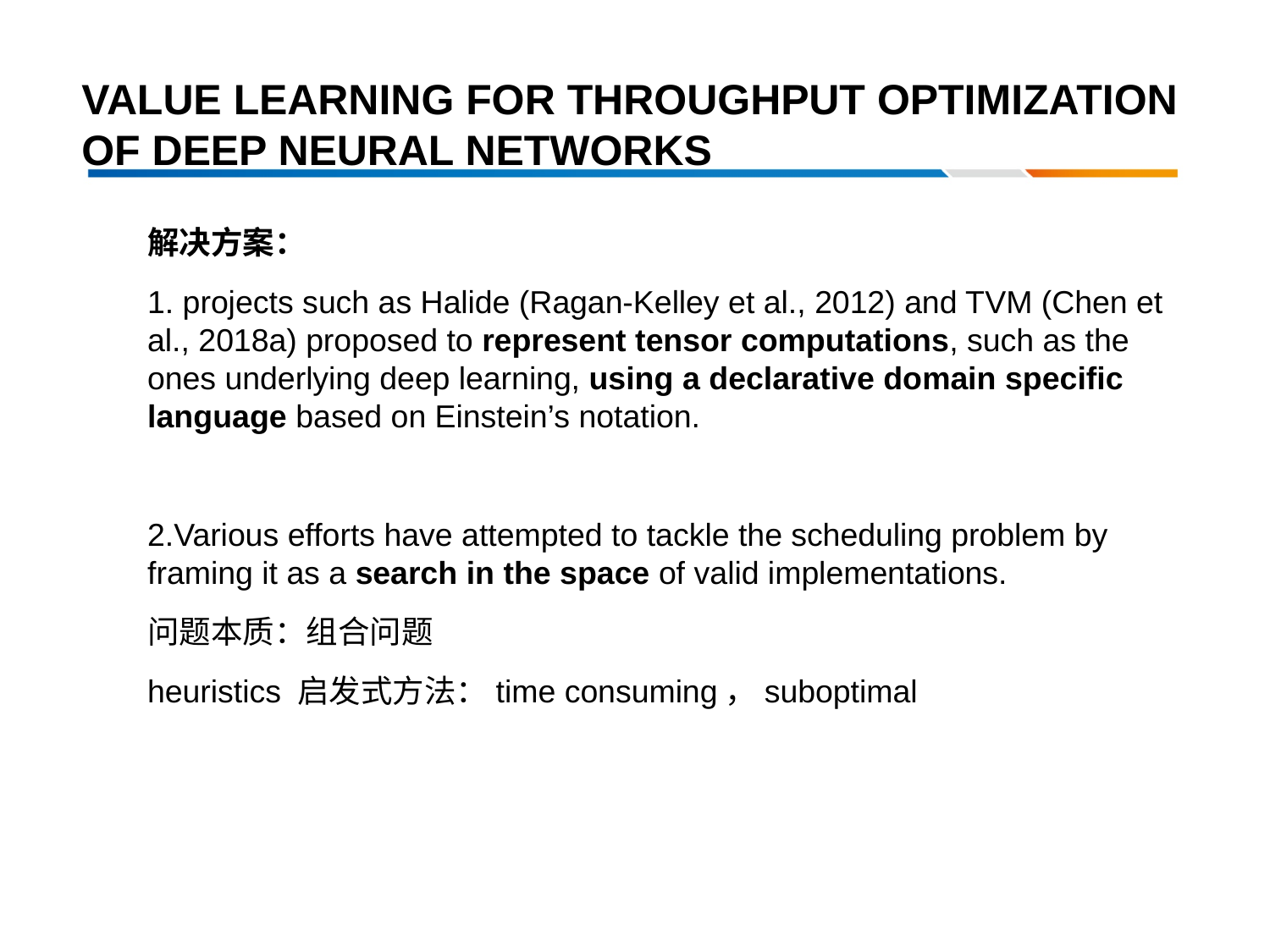

# VALUE LEARNING FOR THROUGHPUT OPTIMIZATION OF DEEP NEURAL NETWORKS
解决方案：
1. projects such as Halide (Ragan-Kelley et al., 2012) and TVM (Chen et al., 2018a) proposed to represent tensor computations, such as the ones underlying deep learning, using a declarative domain specific language based on Einstein’s notation.

2.Various efforts have attempted to tackle the scheduling problem by framing it as a search in the space of valid implementations.
问题本质：组合问题
heuristics 启发式方法：time consuming，suboptimal